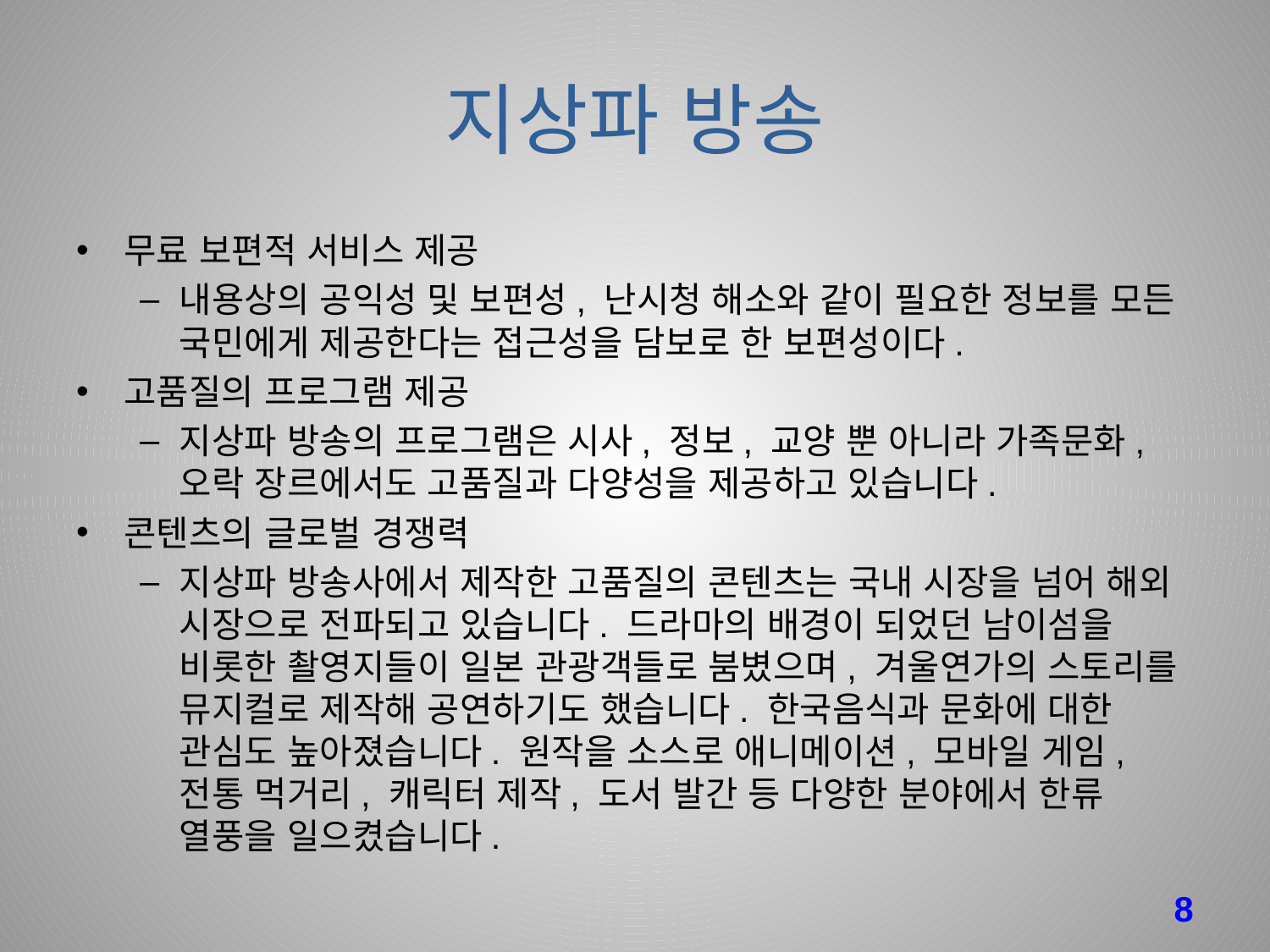

# 지상파 방송
무료 보편적 서비스 제공
내용상의 공익성 및 보편성, 난시청 해소와 같이 필요한 정보를 모든 국민에게 제공한다는 접근성을 담보로 한 보편성이다.
고품질의 프로그램 제공
지상파 방송의 프로그램은 시사, 정보, 교양 뿐 아니라 가족문화, 오락 장르에서도 고품질과 다양성을 제공하고 있습니다.
콘텐츠의 글로벌 경쟁력
지상파 방송사에서 제작한 고품질의 콘텐츠는 국내 시장을 넘어 해외 시장으로 전파되고 있습니다. 드라마의 배경이 되었던 남이섬을 비롯한 촬영지들이 일본 관광객들로 붐볐으며, 겨울연가의 스토리를 뮤지컬로 제작해 공연하기도 했습니다. 한국음식과 문화에 대한 관심도 높아졌습니다. 원작을 소스로 애니메이션, 모바일 게임, 전통 먹거리, 캐릭터 제작, 도서 발간 등 다양한 분야에서 한류 열풍을 일으켰습니다.
8